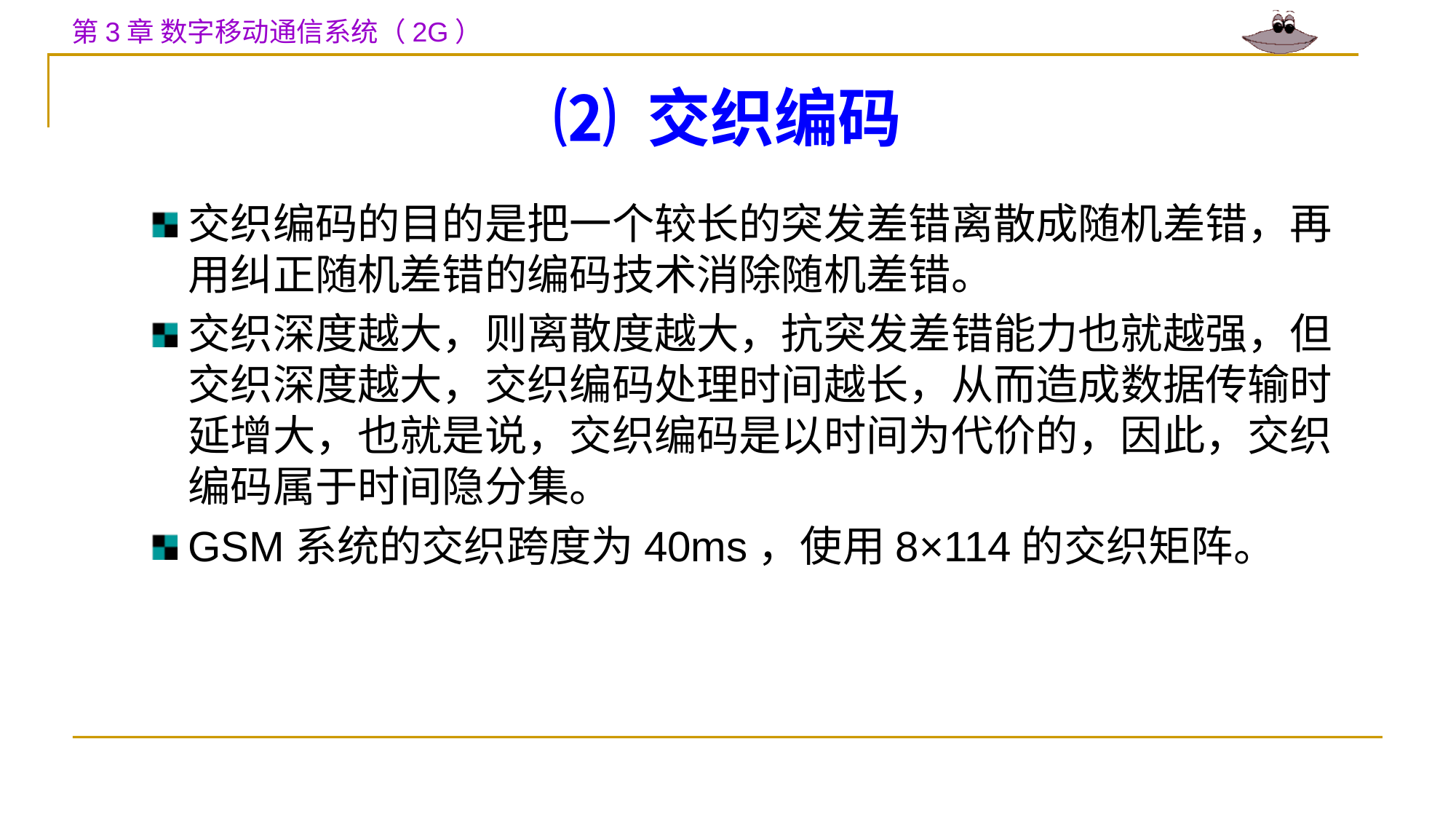

# ⑵ 交织编码
交织编码的目的是把一个较长的突发差错离散成随机差错，再用纠正随机差错的编码技术消除随机差错。
交织深度越大，则离散度越大，抗突发差错能力也就越强，但交织深度越大，交织编码处理时间越长，从而造成数据传输时延增大，也就是说，交织编码是以时间为代价的，因此，交织编码属于时间隐分集。
GSM系统的交织跨度为40ms，使用8×114的交织矩阵。